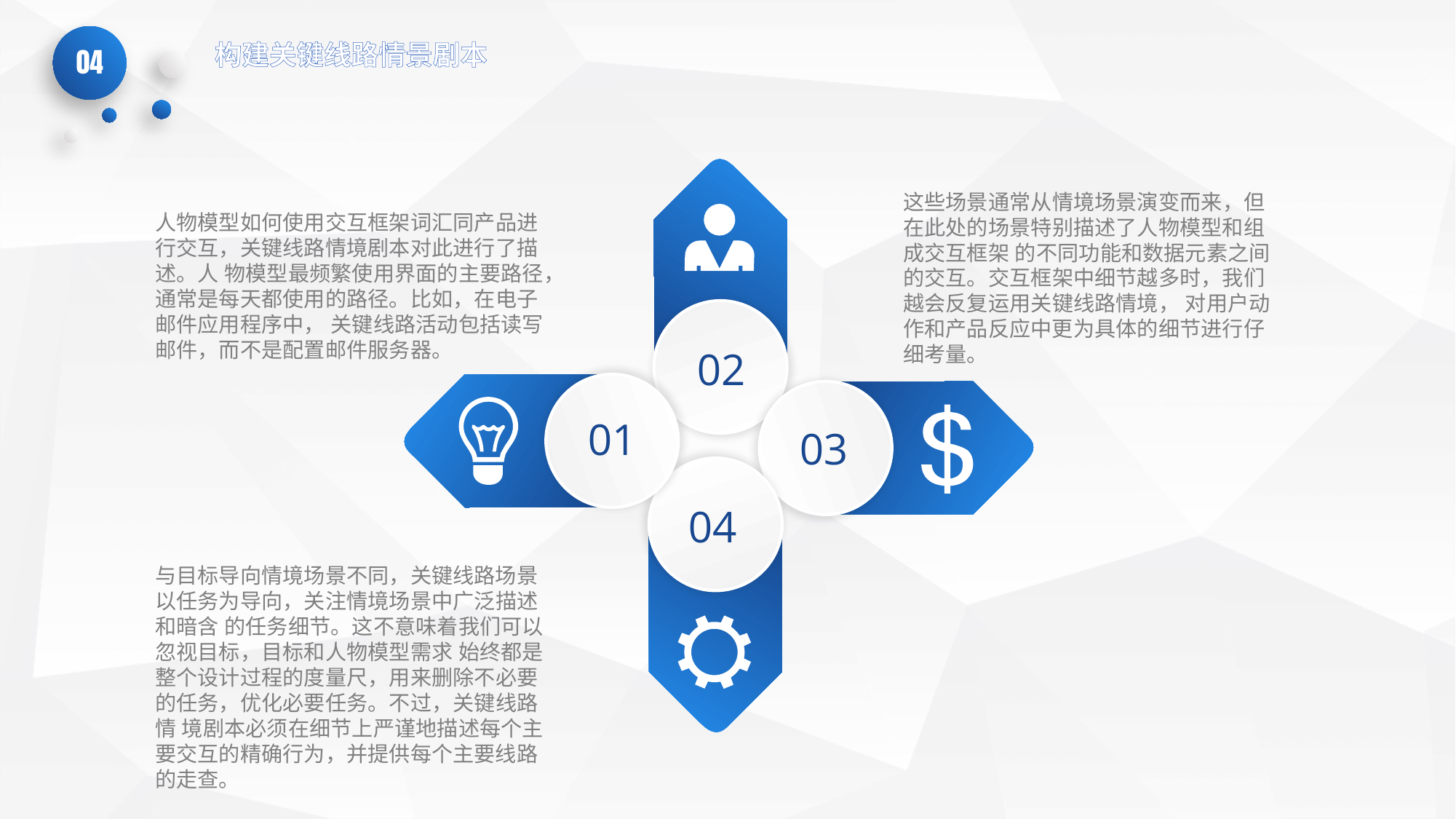

构建关键线路情景剧本

这些场景通常从情境场景演变而来，但在此处的场景特别描述了人物模型和组成交互框架 的不同功能和数据元素之间的交互。交互框架中细节越多时，我们越会反复运用关键线路情境， 对用户动作和产品反应中更为具体的细节进行仔细考量。
人物模型如何使用交互框架词汇同产品进行交互，关键线路情境剧本对此进行了描述。人 物模型最频繁使用界面的主要路径，通常是每天都使用的路径。比如，在电子邮件应用程序中， 关键线路活动包括读写邮件，而不是配置邮件服务器。

02

01
03

04

与目标导向情境场景不同，关键线路场景以任务为导向，关注情境场景中广泛描述和暗含 的任务细节。这不意味着我们可以忽视目标，目标和人物模型需求 始终都是整个设计过程的度量尺，用来删除不必要的任务，优化必要任务。不过，关键线路情 境剧本必须在细节上严谨地描述每个主要交互的精确行为，并提供每个主要线路的走查。